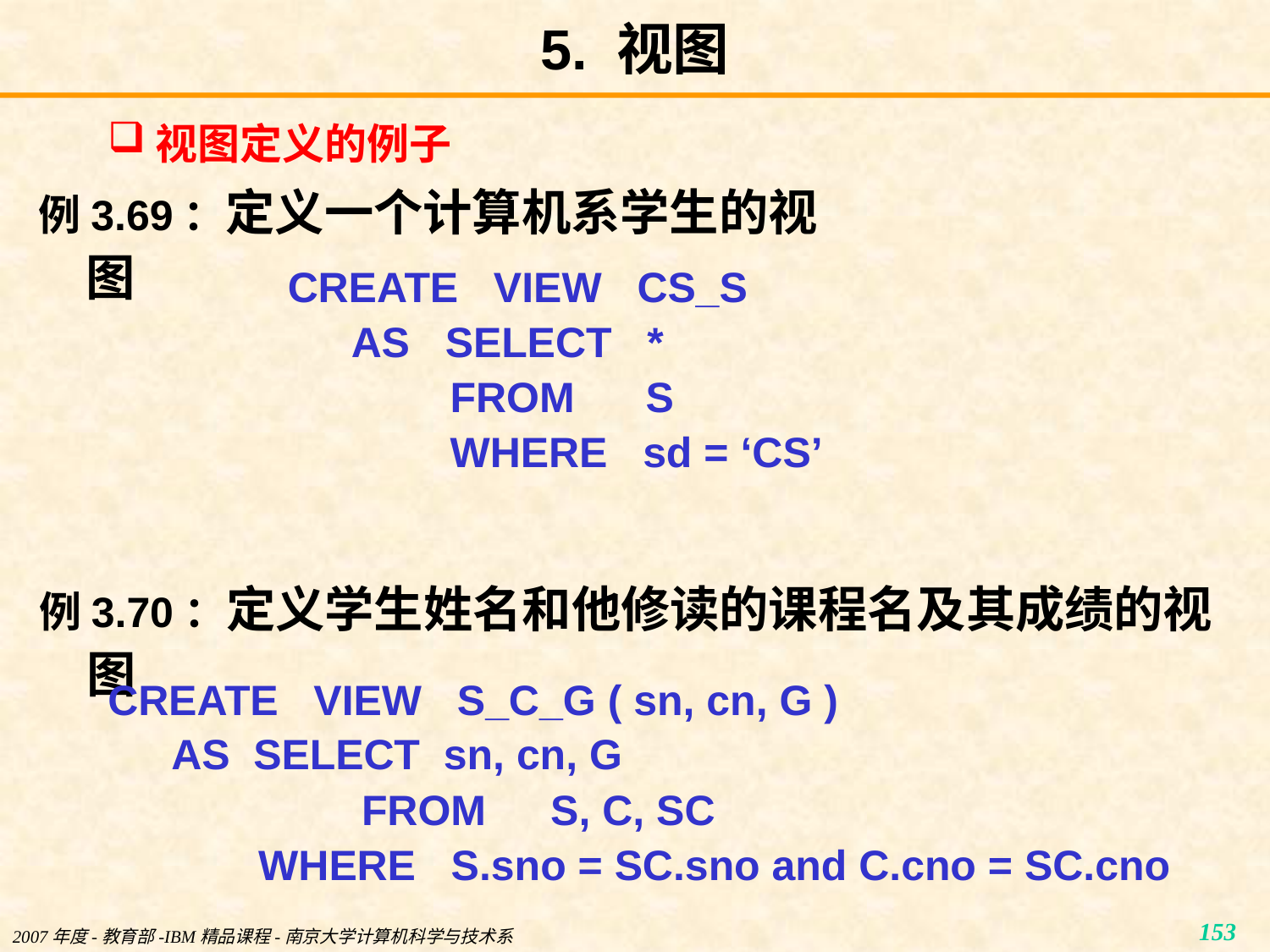

# 5. 视图
视图定义的例子
例3.69：定义一个计算机系学生的视图
CREATE   VIEW   CS_S
AS   SELECT   *
   FROM      S
   WHERE   sd = ‘CS’
例3.70：定义学生姓名和他修读的课程名及其成绩的视图
CREATE   VIEW   S_C_G ( sn, cn, G )
AS  SELECT  sn, cn, G
		  FROM      S, C, SC
	    WHERE   S.sno = SC.sno and C.cno = SC.cno
153
2007年度-教育部-IBM精品课程-南京大学计算机科学与技术系